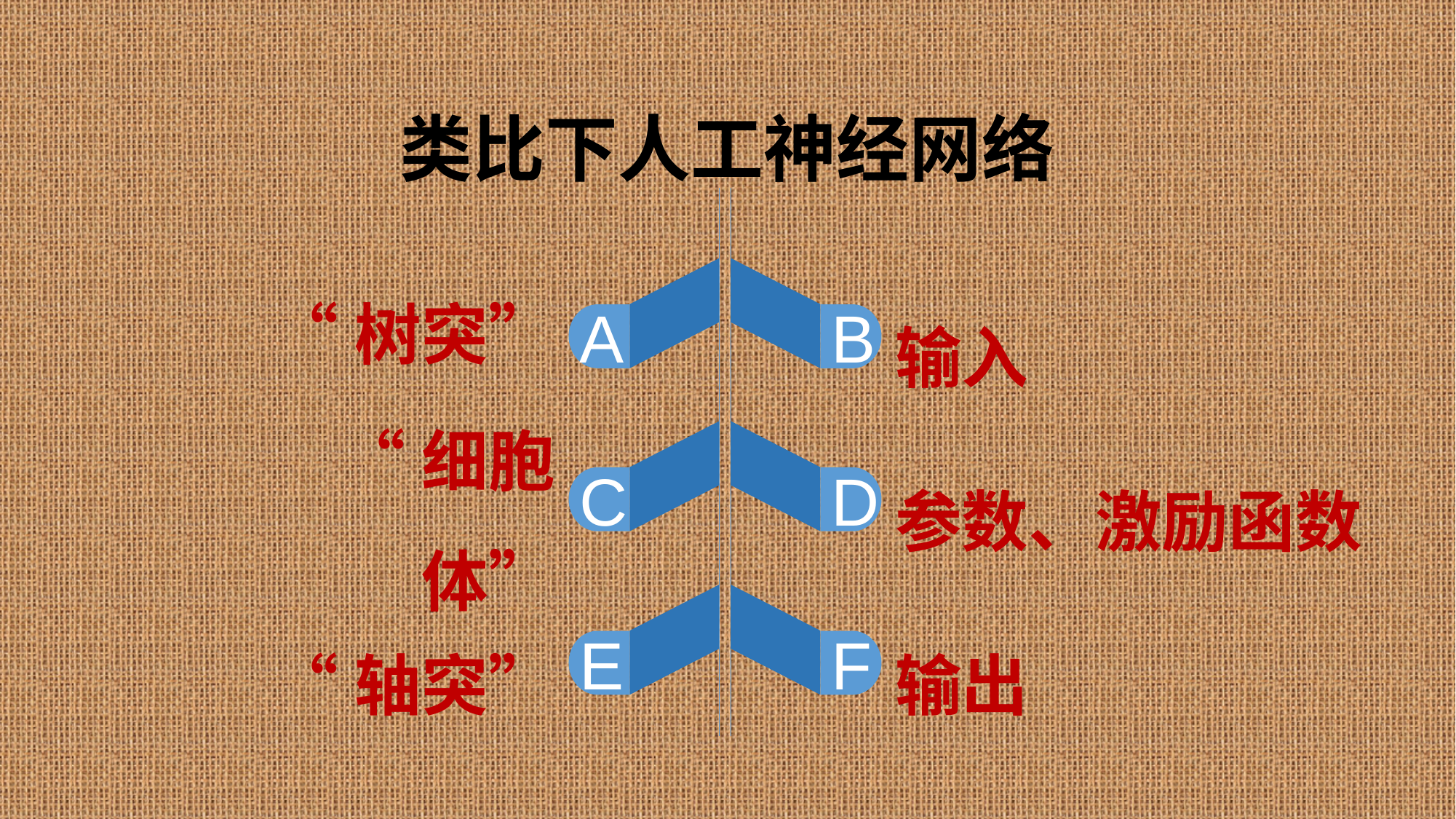

类比下人工神经网络

“树突”

A

输入
B

“细胞体”
C

参数、激励函数
D

“轴突”
E

输出
F